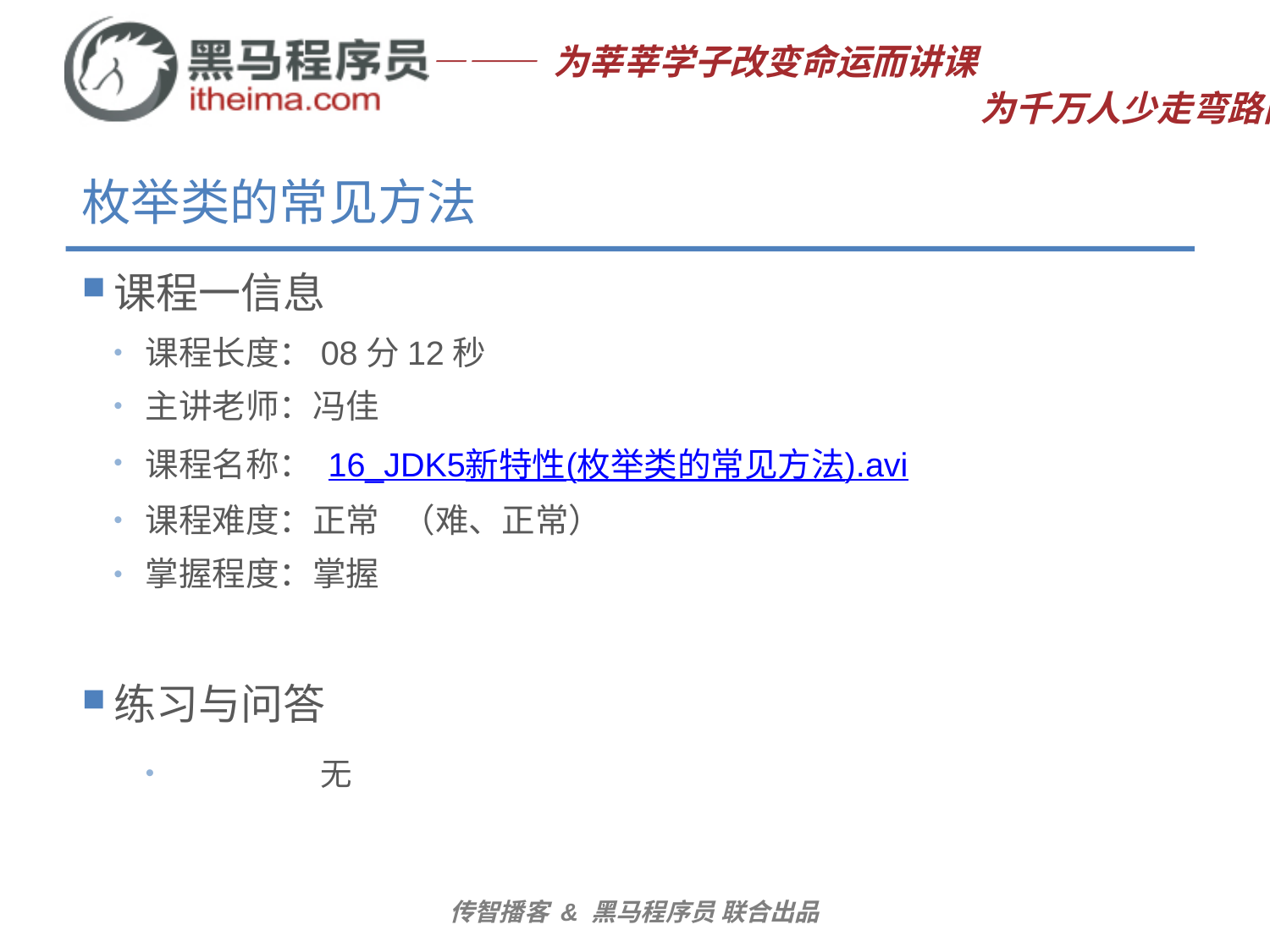

# 枚举类的常见方法
课程一信息
课程长度：08分12秒
主讲老师：冯佳
课程名称： 16_JDK5新特性(枚举类的常见方法).avi
课程难度：正常   （难、正常）
掌握程度：掌握

练习与问答
	无